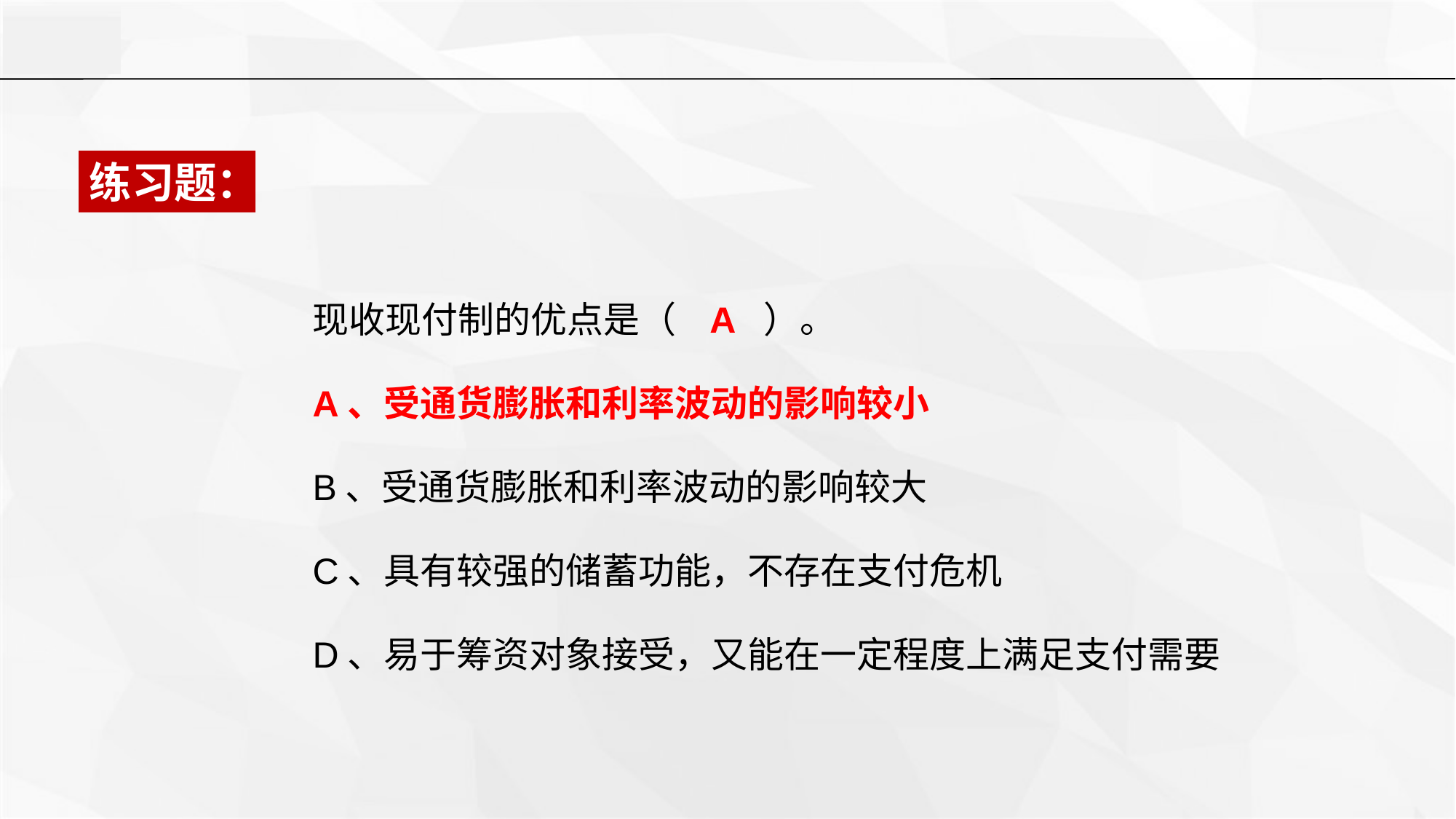

练习题：
现收现付制的优点是（   A  ）。
A、受通货膨胀和利率波动的影响较小
B、受通货膨胀和利率波动的影响较大
C、具有较强的储蓄功能，不存在支付危机
D、易于筹资对象接受，又能在一定程度上满足支付需要